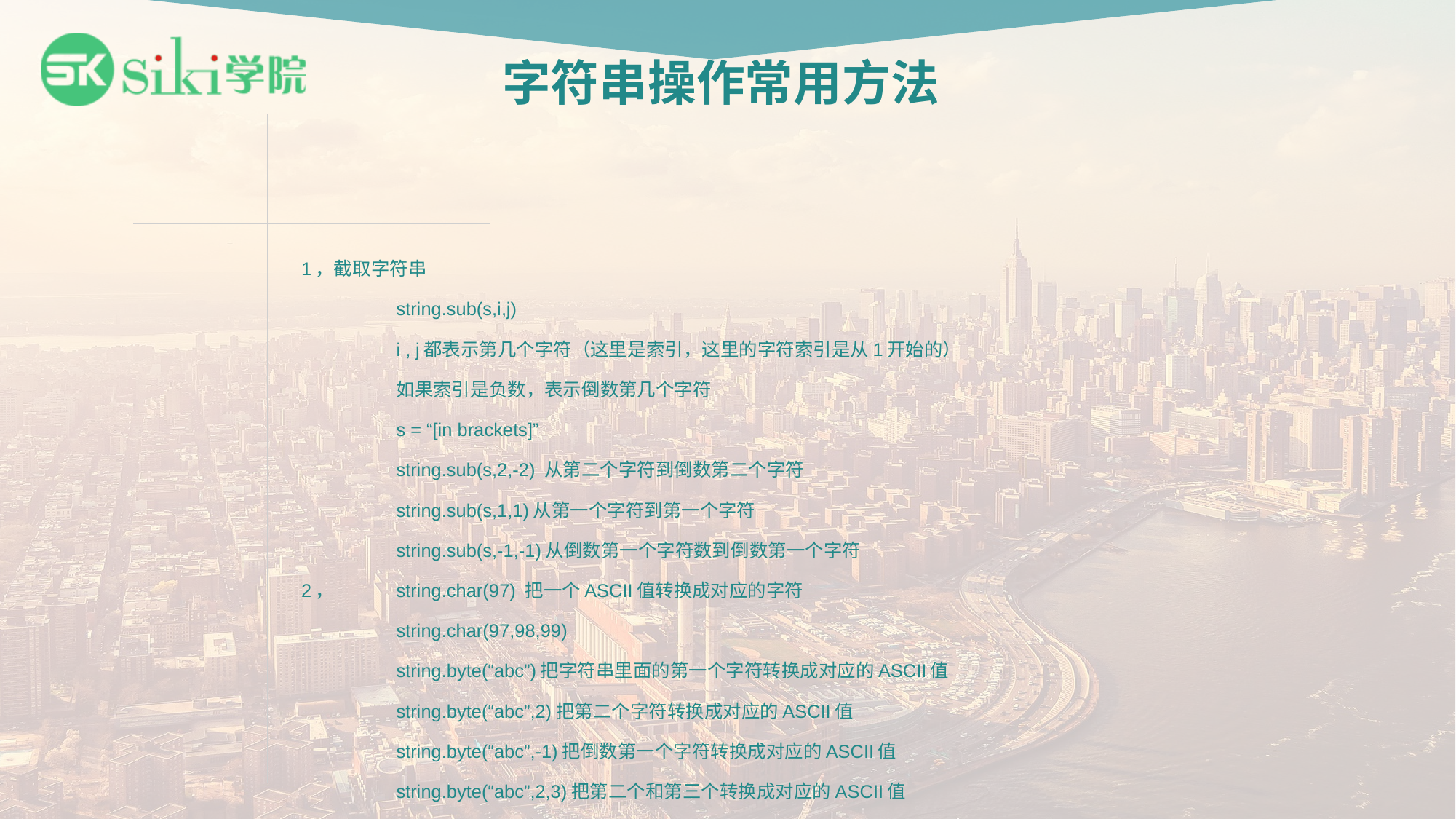

# 字符串操作常用方法
1，截取字符串
	string.sub(s,i,j)
	i , j都表示第几个字符（这里是索引，这里的字符索引是从1开始的）
	如果索引是负数，表示倒数第几个字符
	s = “[in brackets]”
	string.sub(s,2,-2) 从第二个字符到倒数第二个字符
	string.sub(s,1,1)从第一个字符到第一个字符
	string.sub(s,-1,-1)从倒数第一个字符数到倒数第一个字符
2，	string.char(97) 把一个ASCII值转换成对应的字符
	string.char(97,98,99)
	string.byte(“abc”)把字符串里面的第一个字符转换成对应的ASCII值
	string.byte(“abc”,2)把第二个字符转换成对应的ASCII值
	string.byte(“abc”,-1)把倒数第一个字符转换成对应的ASCII值
	string.byte(“abc”,2,3)把第二个和第三个转换成对应的ASCII值